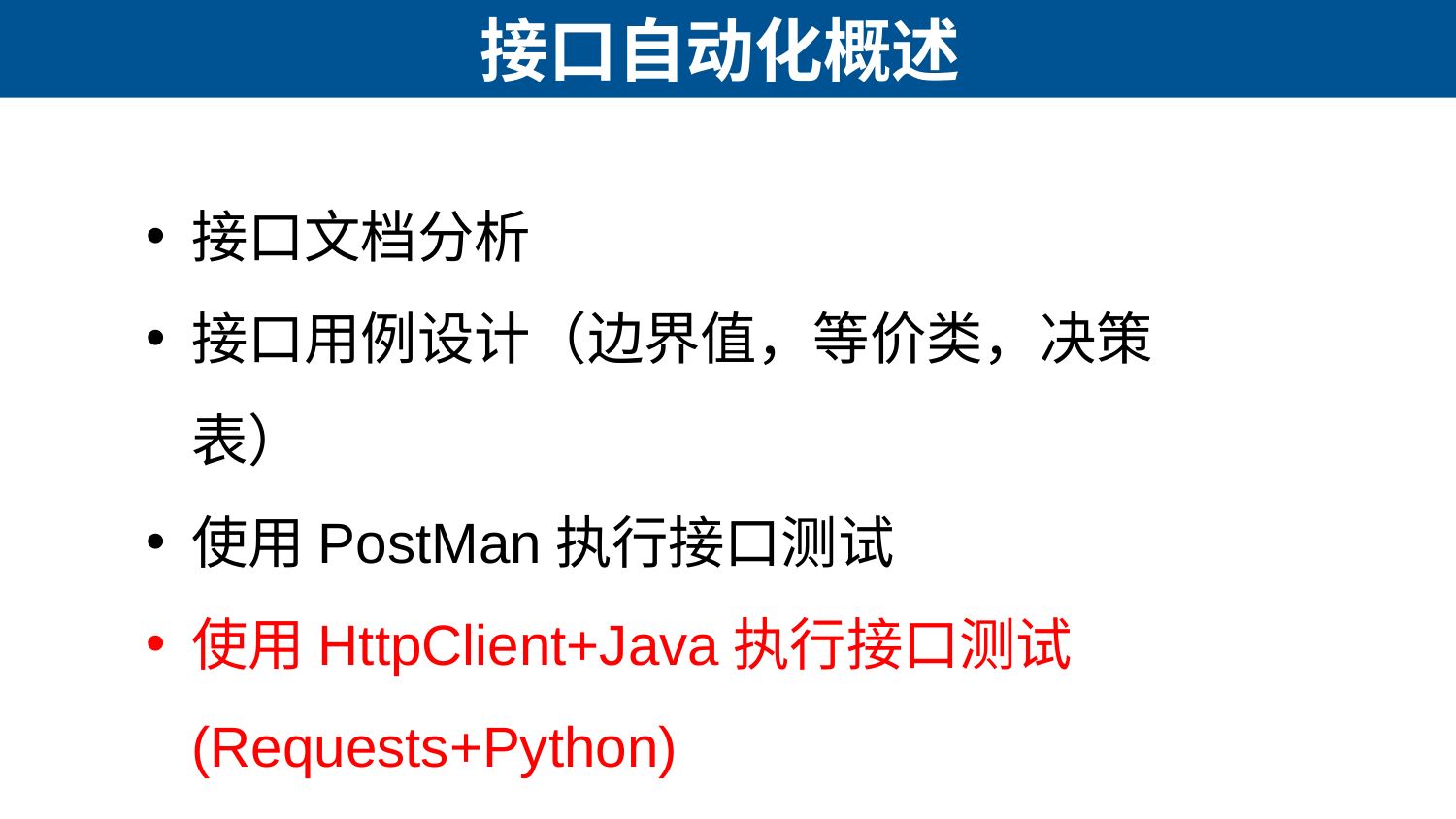

# 接口自动化概述
接口文档分析
接口用例设计（边界值，等价类，决策表）
使用PostMan执行接口测试
使用HttpClient+Java执行接口测试(Requests+Python)